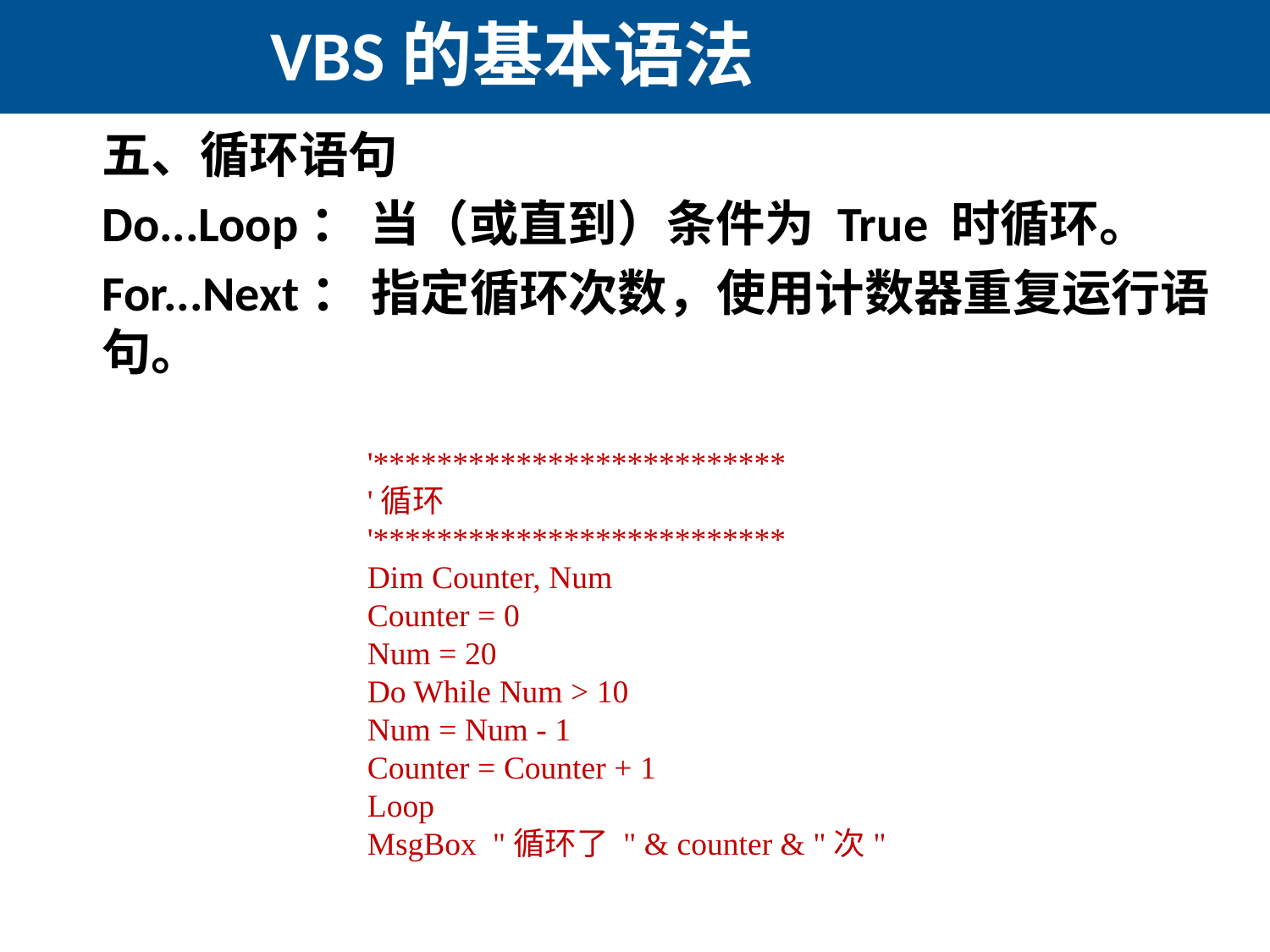

# VBS的基本语法
五、循环语句
Do...Loop： 当（或直到）条件为 True 时循环。
For...Next： 指定循环次数，使用计数器重复运行语句。

'**************************
'循环
'**************************
Dim Counter, Num
Counter = 0
Num = 20
Do While Num > 10
Num = Num - 1
Counter = Counter + 1
Loop
MsgBox  "循环了 " & counter & "次"